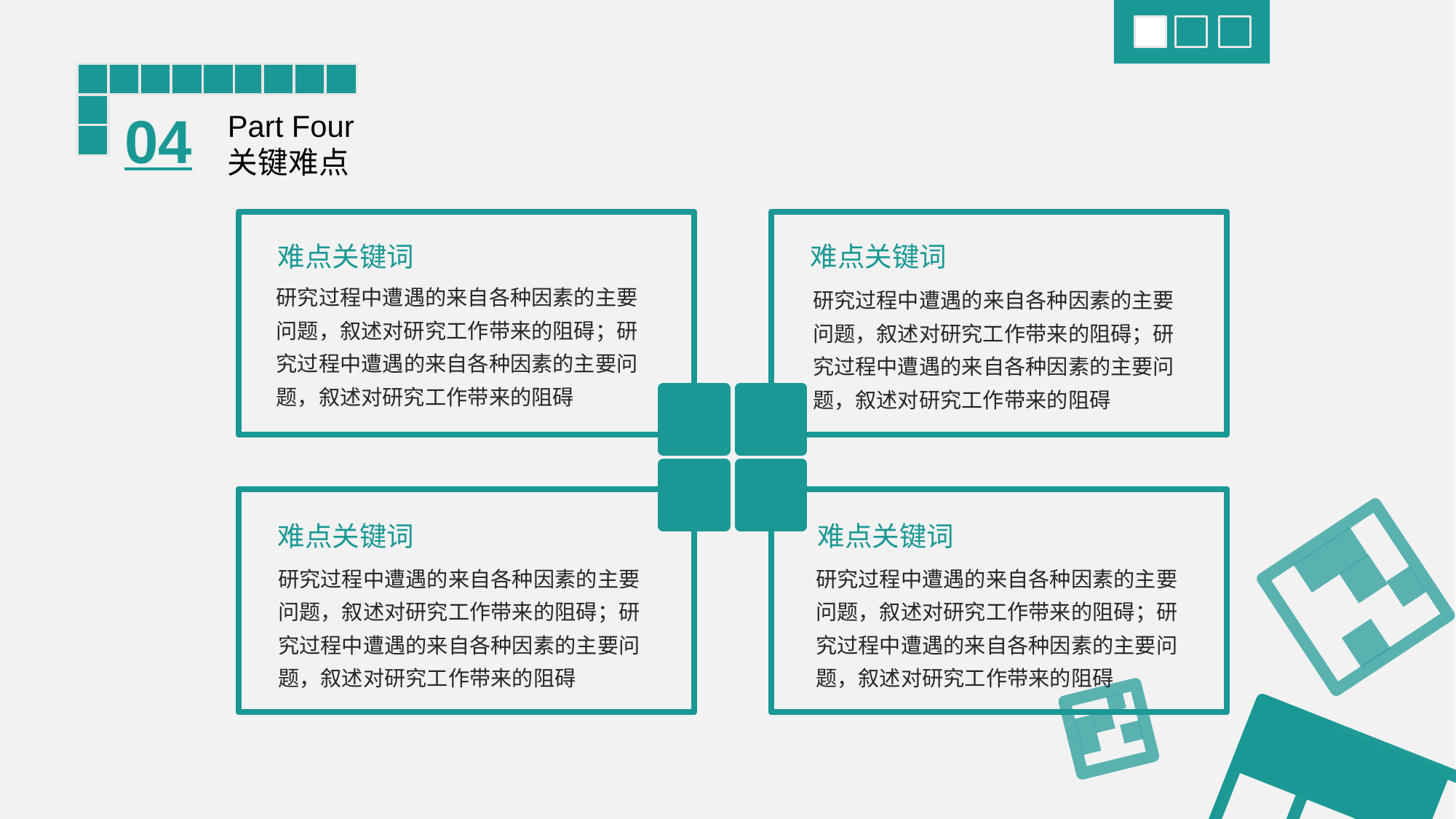

04
Part Four
关键难点

难点关键词
难点关键词
研究过程中遭遇的来自各种因素的主要问题，叙述对研究工作带来的阻碍；研究过程中遭遇的来自各种因素的主要问题，叙述对研究工作带来的阻碍
研究过程中遭遇的来自各种因素的主要问题，叙述对研究工作带来的阻碍；研究过程中遭遇的来自各种因素的主要问题，叙述对研究工作带来的阻碍

难点关键词
难点关键词
研究过程中遭遇的来自各种因素的主要问题，叙述对研究工作带来的阻碍；研究过程中遭遇的来自各种因素的主要问题，叙述对研究工作带来的阻碍
研究过程中遭遇的来自各种因素的主要问题，叙述对研究工作带来的阻碍；研究过程中遭遇的来自各种因素的主要问题，叙述对研究工作带来的阻碍